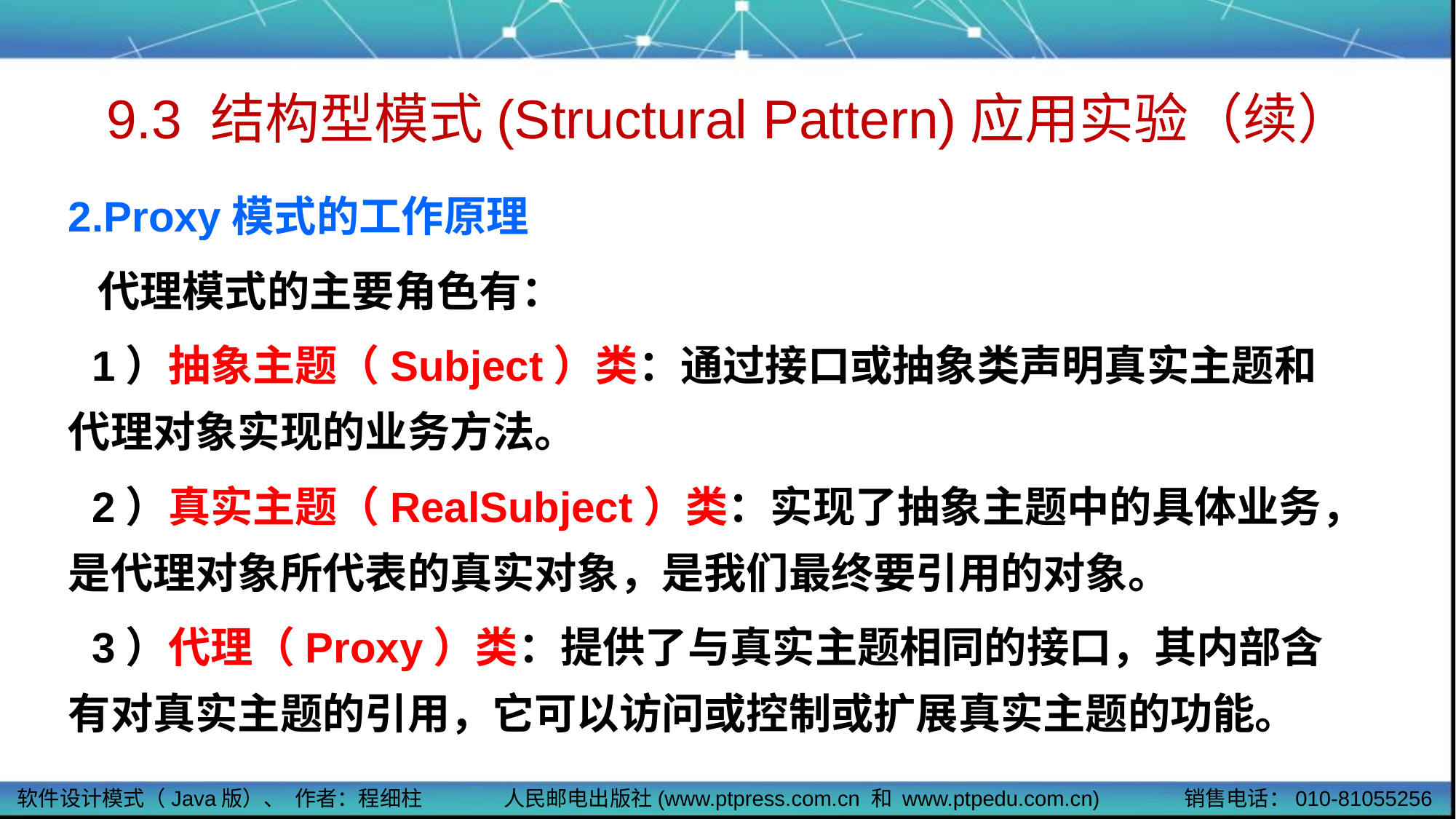

# 9.3 结构型模式(Structural Pattern)应用实验（续）
2.Proxy模式的工作原理
  代理模式的主要角色有：
  1）抽象主题（Subject）类：通过接口或抽象类声明真实主题和代理对象实现的业务方法。
  2）真实主题（RealSubject）类：实现了抽象主题中的具体业务，是代理对象所代表的真实对象，是我们最终要引用的对象。
  3）代理（Proxy）类：提供了与真实主题相同的接口，其内部含有对真实主题的引用，它可以访问或控制或扩展真实主题的功能。
软件设计模式（Java版）、  作者：程细柱
人民邮电出版社(www.ptpress.com.cn 和 www.ptpedu.com.cn)
销售电话：010-81055256